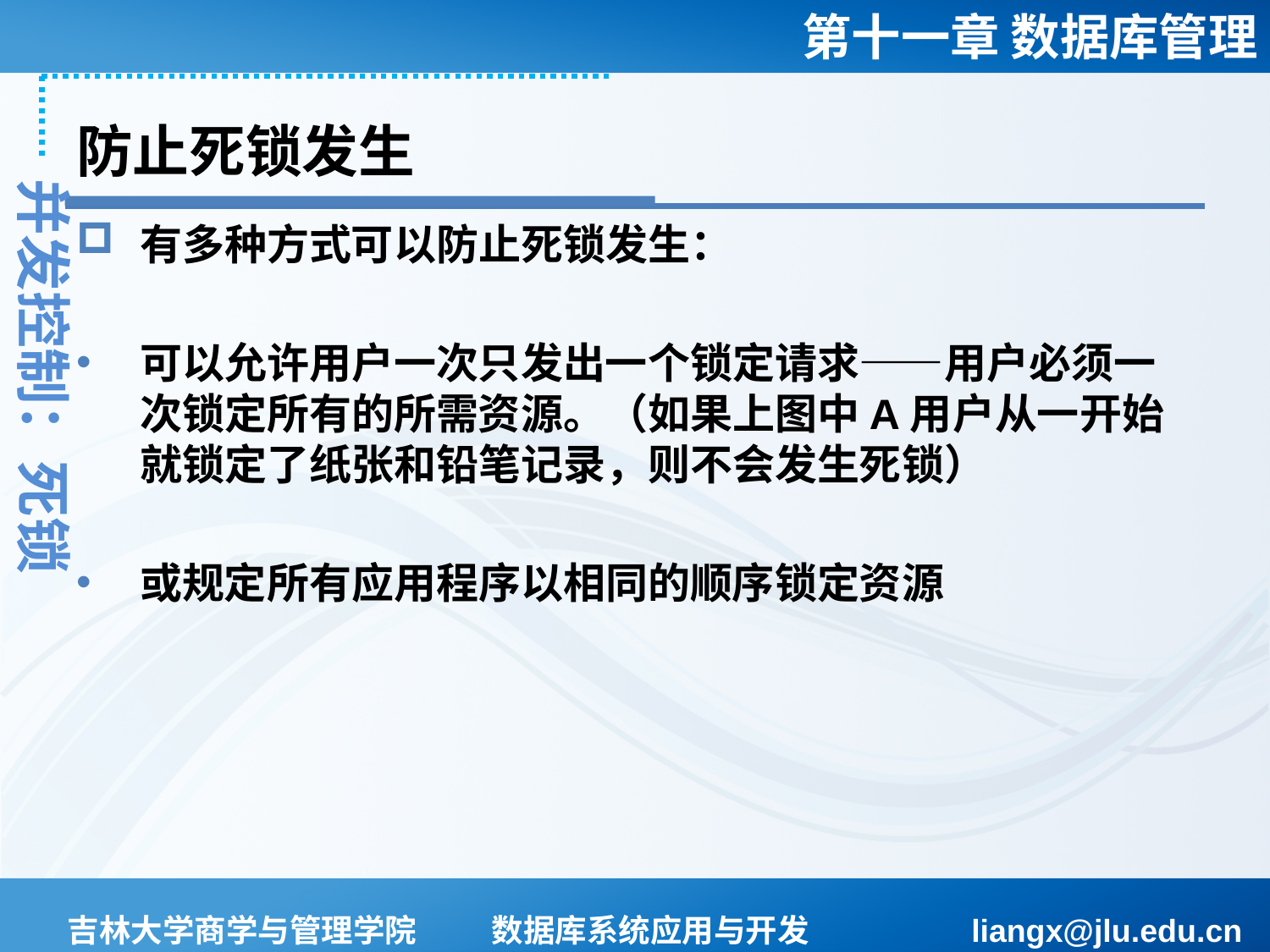

# 防止死锁发生
并发控制：死锁
有多种方式可以防止死锁发生：

可以允许用户一次只发出一个锁定请求——用户必须一次锁定所有的所需资源。（如果上图中A用户从一开始就锁定了纸张和铅笔记录，则不会发生死锁）

或规定所有应用程序以相同的顺序锁定资源